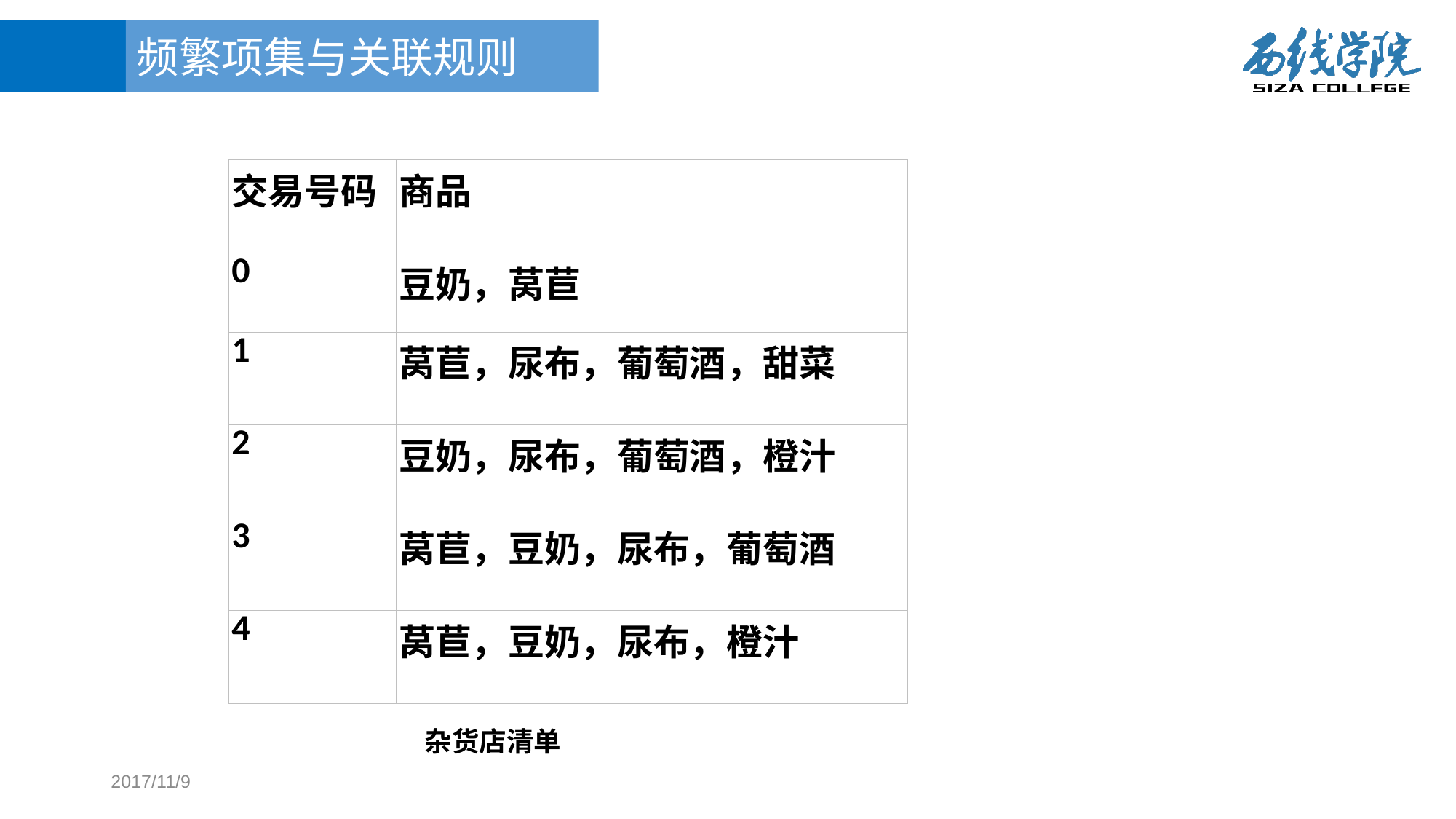

# 频繁项集与关联规则
| 交易号码 | 商品 |
| --- | --- |
| 0 | 豆奶，莴苣 |
| 1 | 莴苣，尿布，葡萄酒，甜菜 |
| 2 | 豆奶，尿布，葡萄酒，橙汁 |
| 3 | 莴苣，豆奶，尿布，葡萄酒 |
| 4 | 莴苣，豆奶，尿布，橙汁 |
杂货店清单
2017/11/9